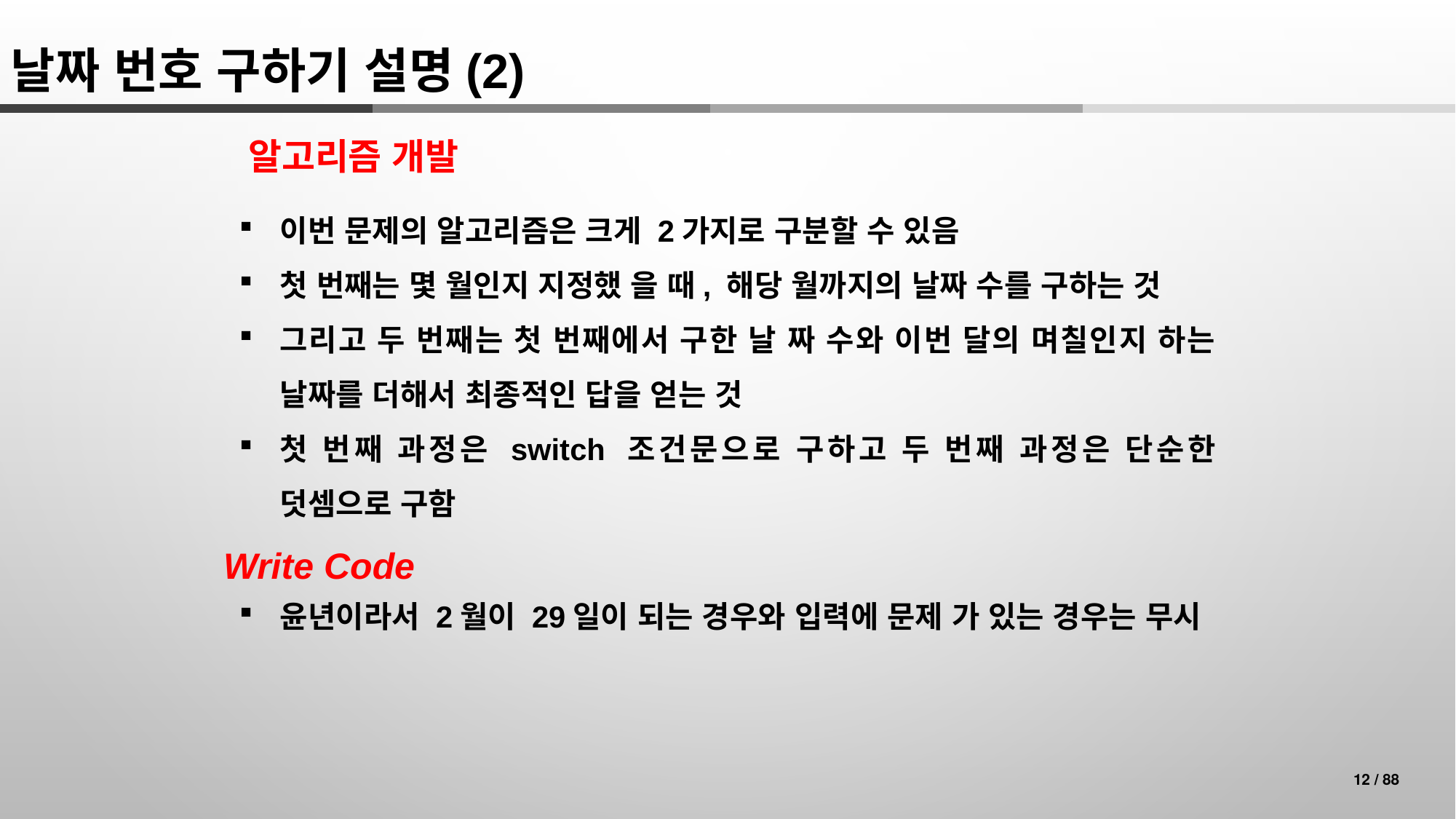

날짜 번호 구하기 설명(2)
알고리즘 개발
이번 문제의 알고리즘은 크게 2가지로 구분할 수 있음
첫 번째는 몇 월인지 지정했 을 때, 해당 월까지의 날짜 수를 구하는 것
그리고 두 번째는 첫 번째에서 구한 날 짜 수와 이번 달의 며칠인지 하는 날짜를 더해서 최종적인 답을 얻는 것
첫 번째 과정은 switch 조건문으로 구하고 두 번째 과정은 단순한 덧셈으로 구함
Write Code
윤년이라서 2월이 29일이 되는 경우와 입력에 문제 가 있는 경우는 무시